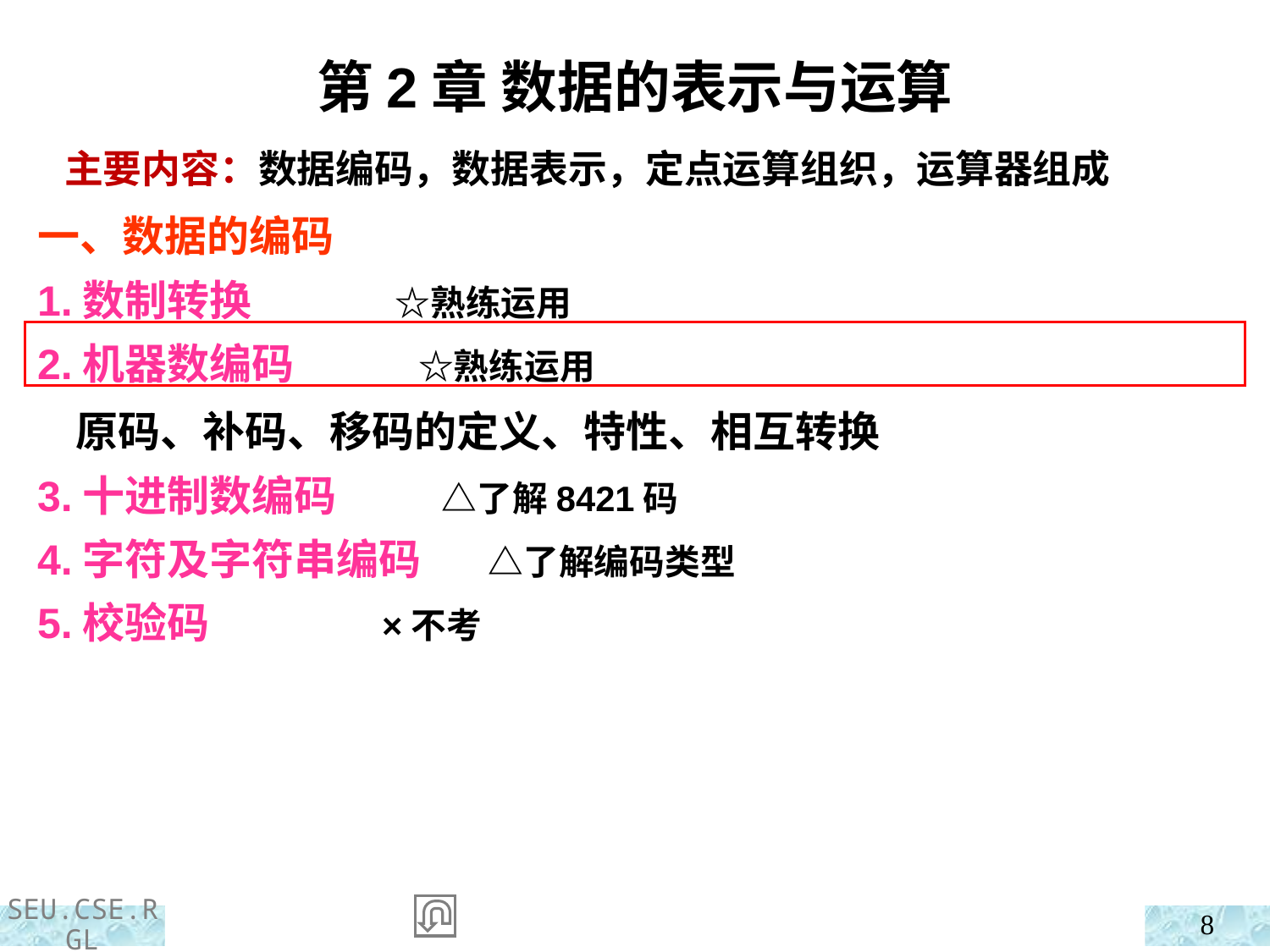

第2章 数据的表示与运算
  主要内容：数据编码，数据表示，定点运算组织，运算器组成
一、数据的编码
1.数制转换               ☆熟练运用
2.机器数编码             ☆熟练运用

3.十进制数编码           △了解8421码
4.字符及字符串编码       △了解编码类型
5.校验码                 ×不考

   原码、补码、移码的定义、特性、相互转换

8